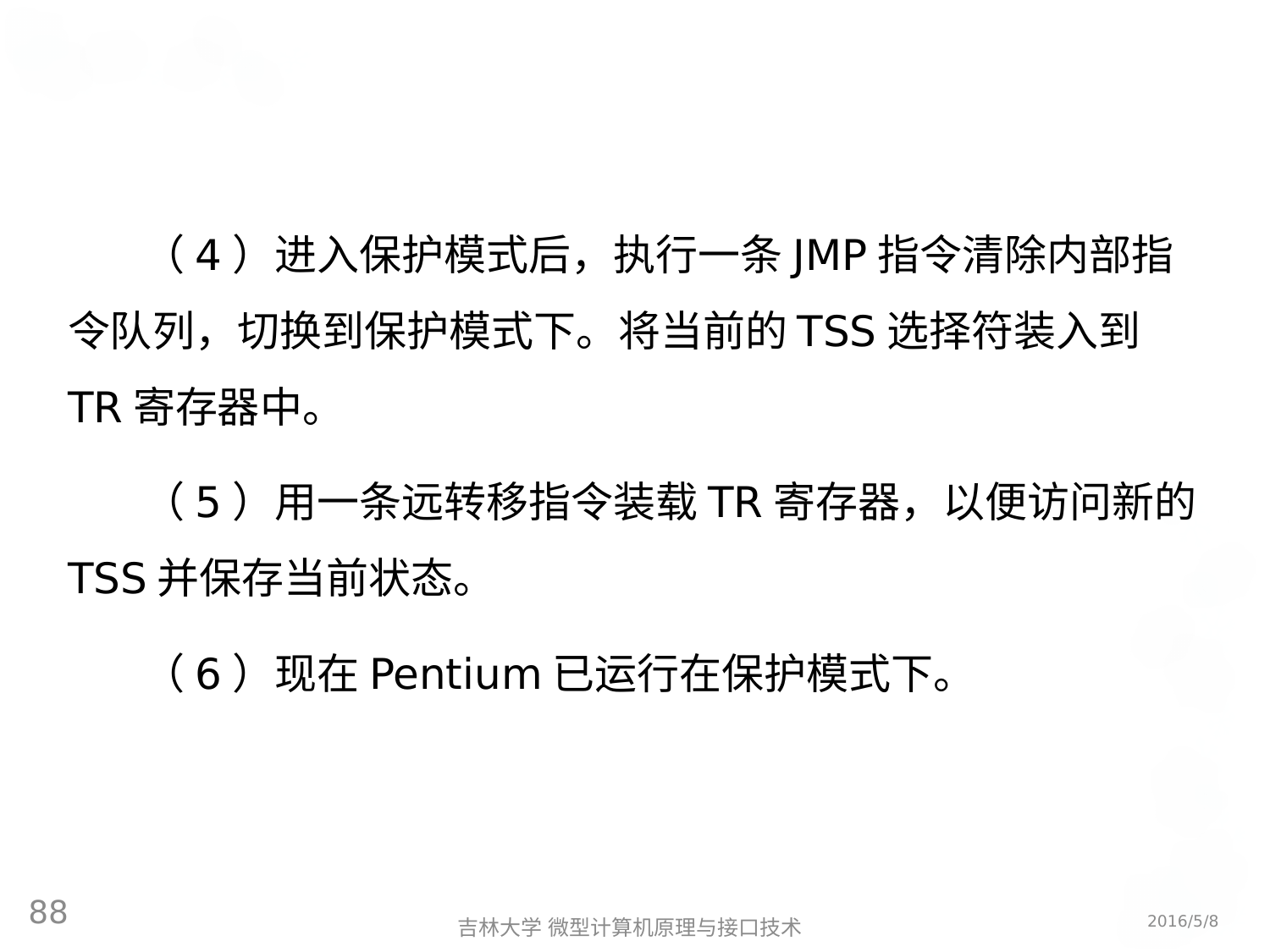

#
（4）进入保护模式后，执行一条JMP指令清除内部指令队列，切换到保护模式下。将当前的TSS选择符装入到TR寄存器中。
（5）用一条远转移指令装载TR寄存器，以便访问新的TSS并保存当前状态。
（6）现在Pentium已运行在保护模式下。

88
2016/5/8
吉林大学 微型计算机原理与接口技术